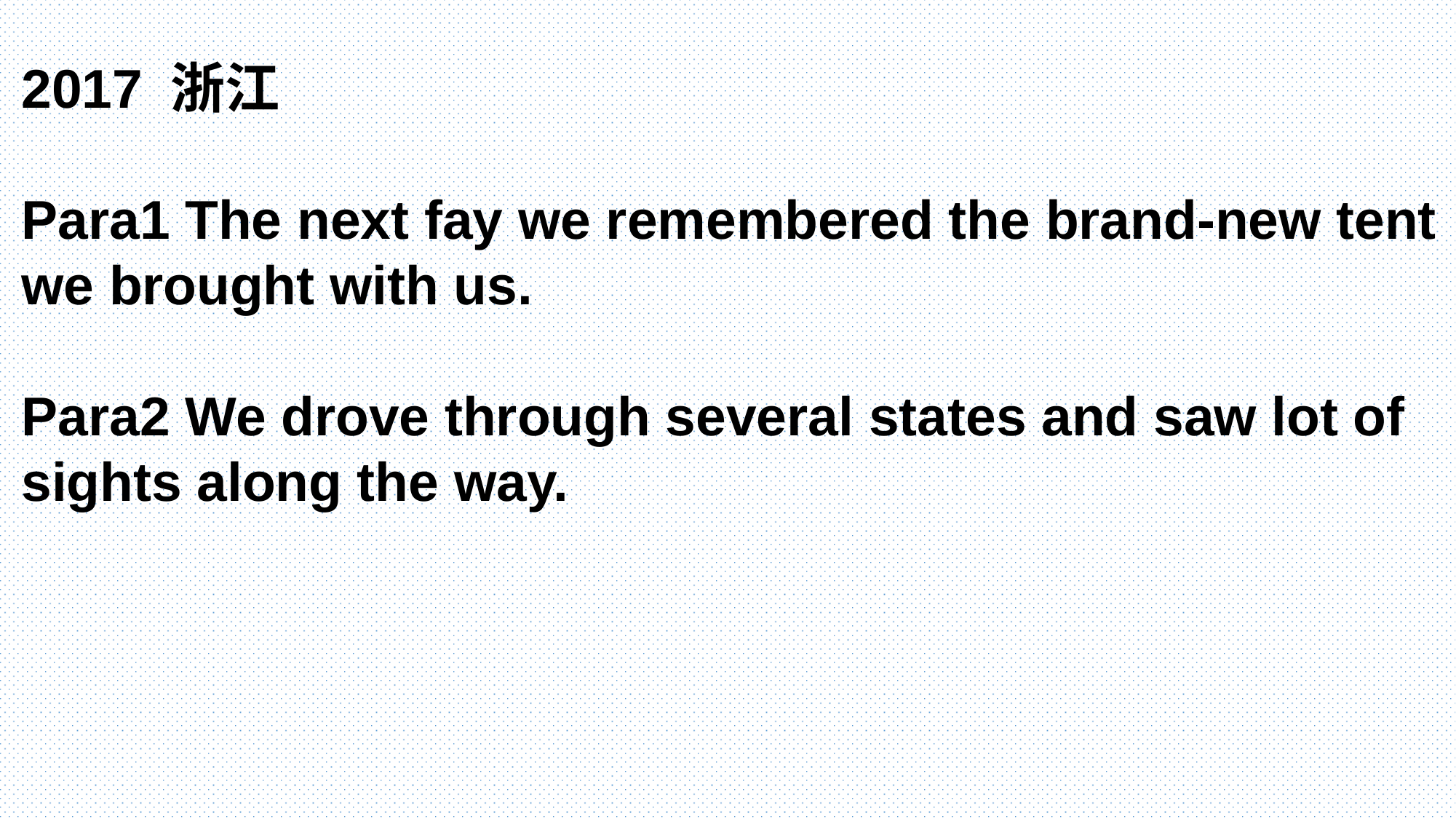

2017 浙江

Para1 The next fay we remembered the brand-new tent we brought with us.

Para2 We drove through several states and saw lot of sights along the way.